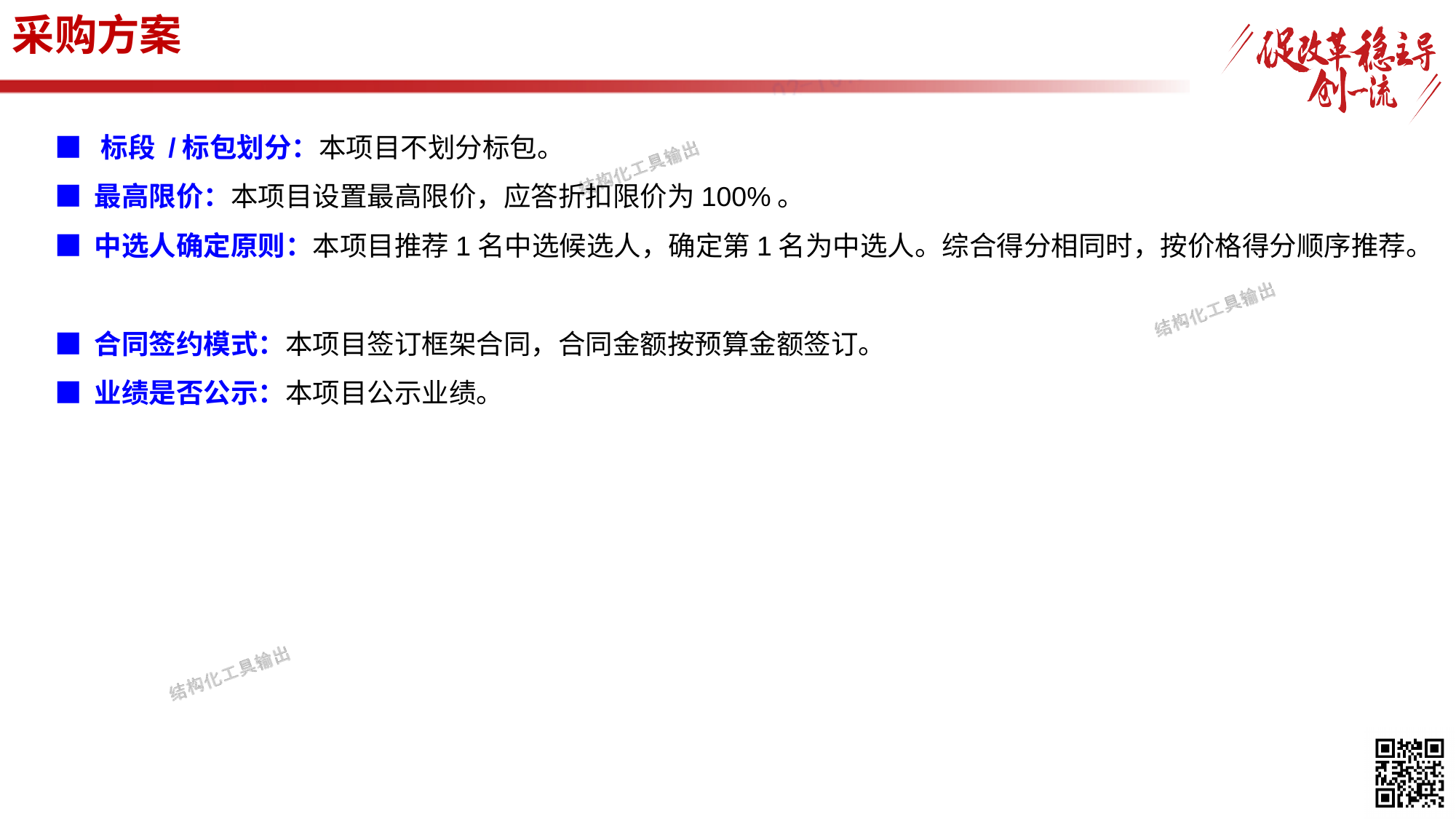

# 采购方案
■  标段 /标包划分：本项目不划分标包。
■  最高限价：本项目设置最高限价，应答折扣限价为100%。
■  中选人确定原则：本项目推荐1名中选候选人，确定第1名为中选人。综合得分相同时，按价格得分顺序推荐。
■  合同签约模式：本项目签订框架合同，合同金额按预算金额签订。
■  业绩是否公示：本项目公示业绩。